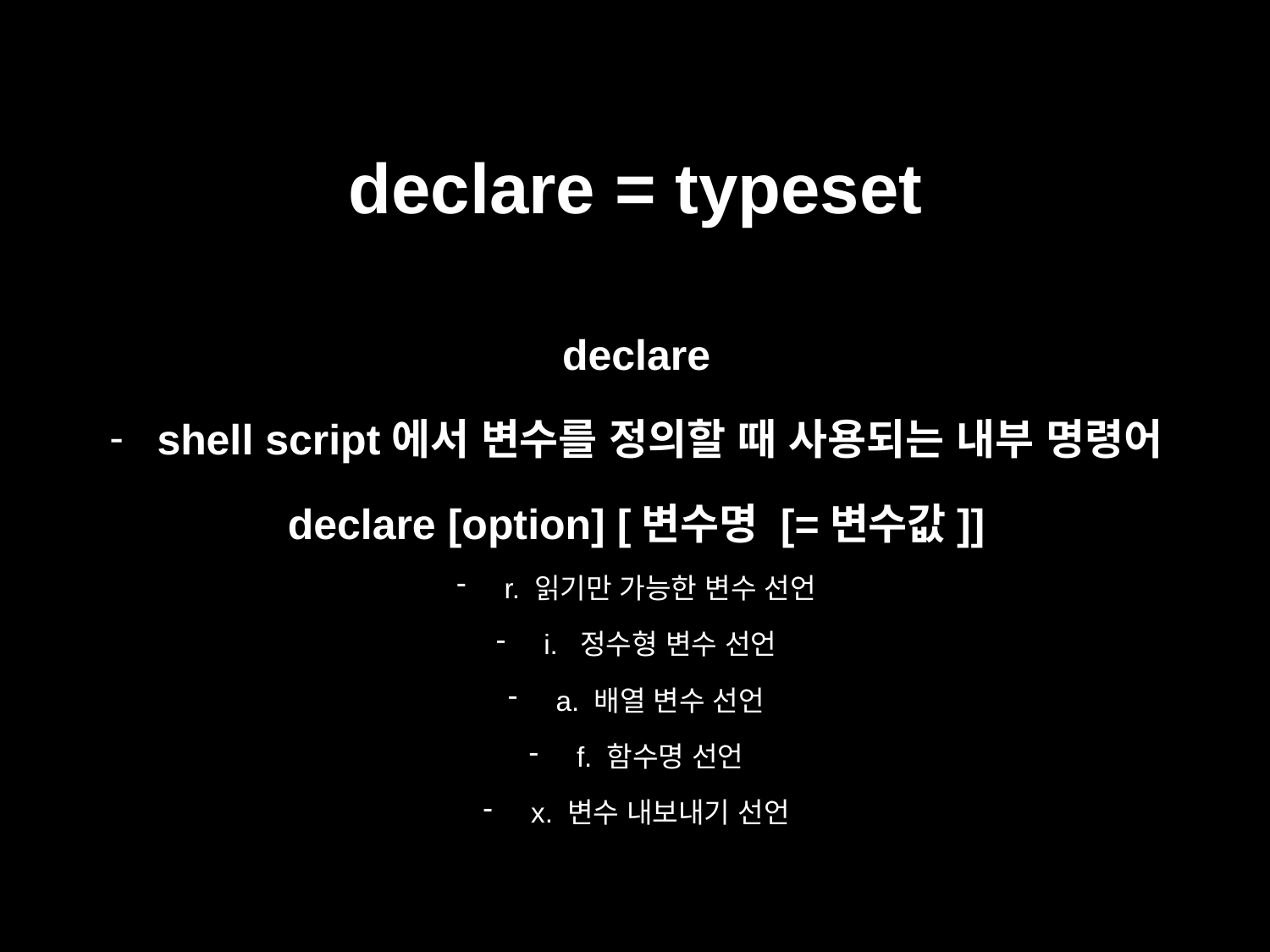

# declare = typeset
declare
shell script에서 변수를 정의할 때 사용되는 내부 명령어
declare [option] [변수명 [=변수값]]
r. 읽기만 가능한 변수 선언
i.  정수형 변수 선언
a. 배열 변수 선언
f. 함수명 선언
x. 변수 내보내기 선언